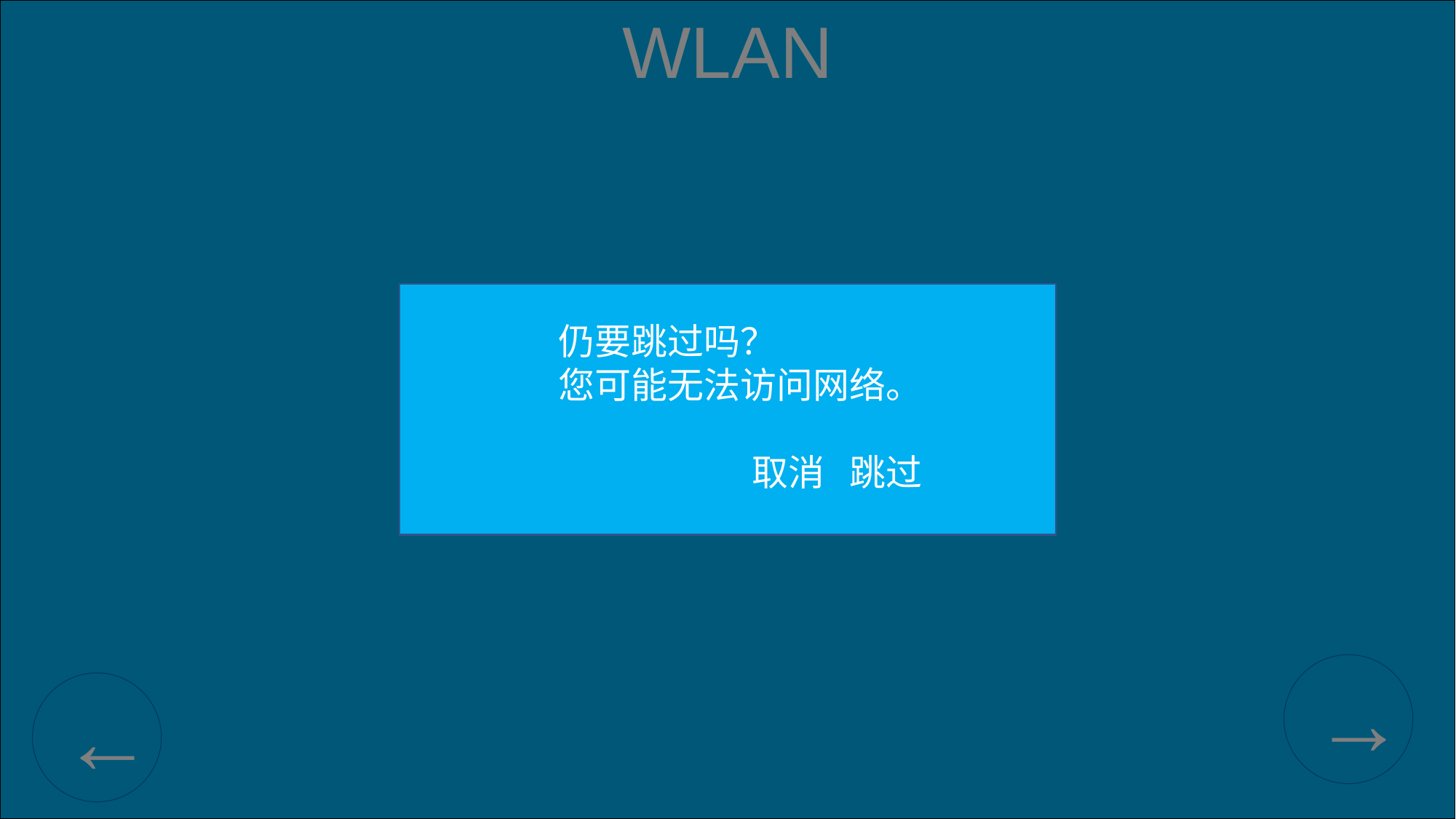

WLAN

未在附近发现WLAN

  仍要跳过吗？
  您可能无法访问网络。

取消   跳过
→
←